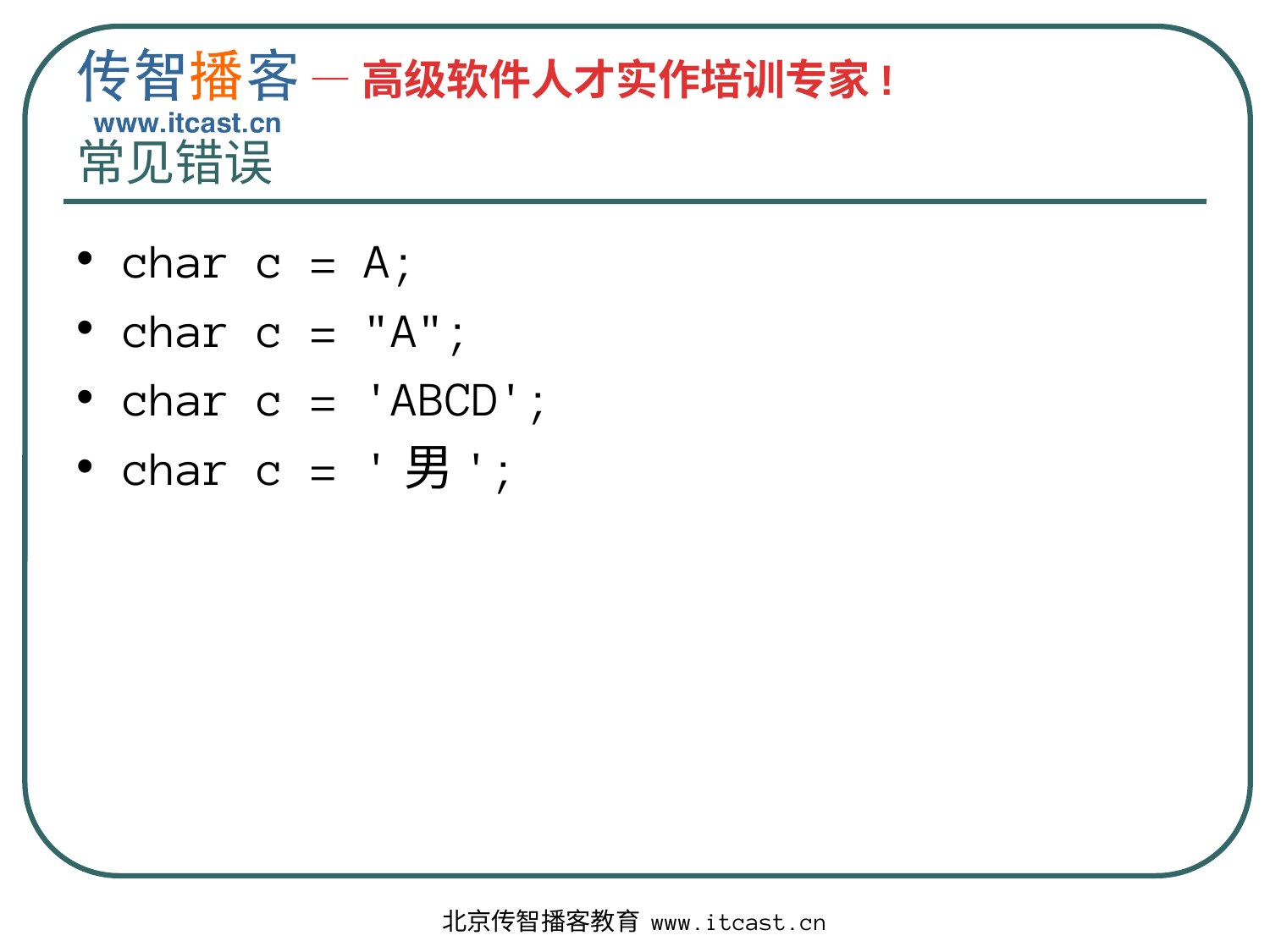

# 常见错误
char c = A;
char c = "A";
char c = 'ABCD';
char c = '男';